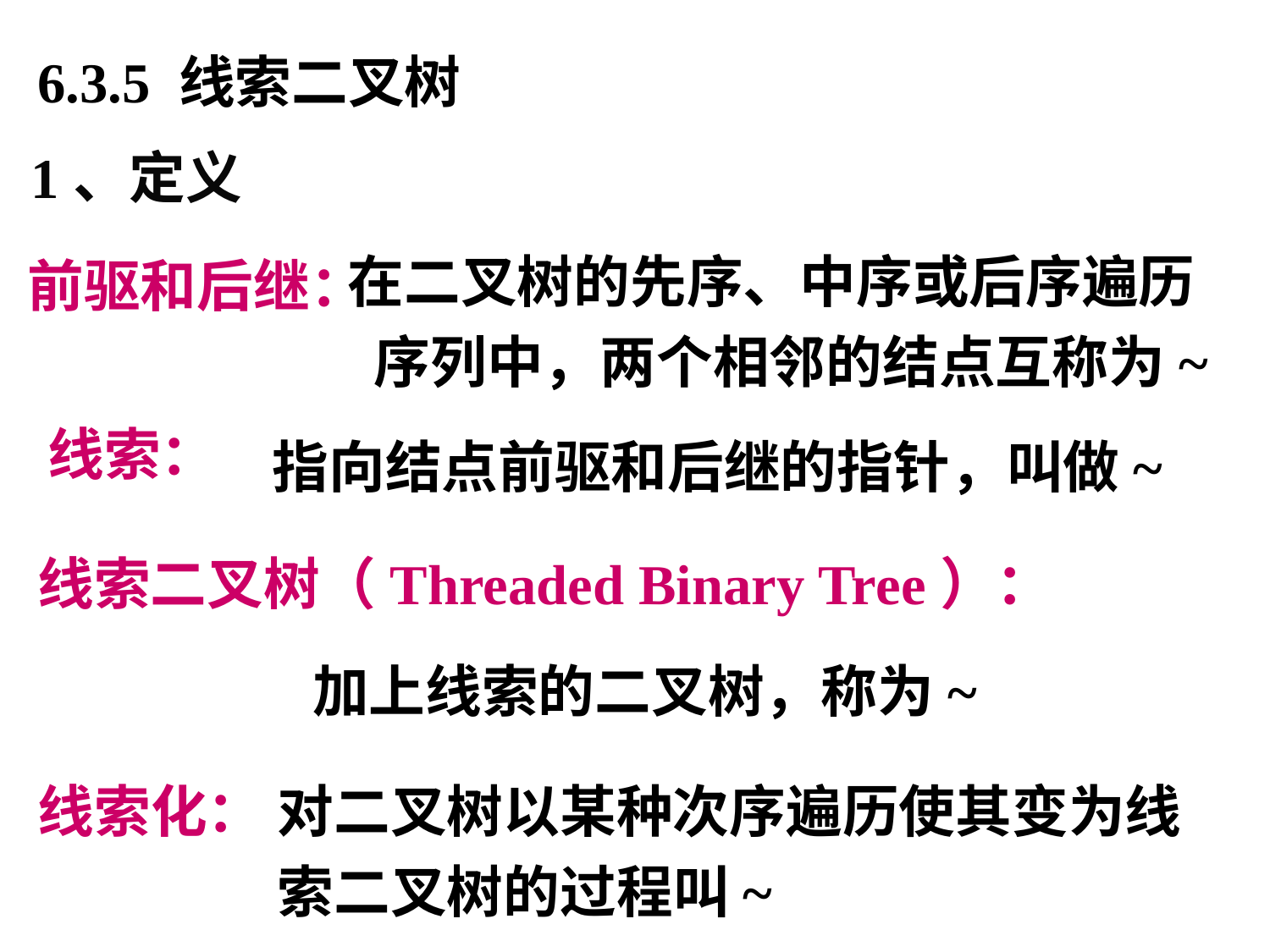

# 6.3.5 线索二叉树
1、定义
在二叉树的先序、中序或后序遍历
 序列中，两个相邻的结点互称为~
前驱和后继：
线索：
指向结点前驱和后继的指针，叫做~
线索二叉树（Threaded Binary Tree）：
加上线索的二叉树，称为~
线索化：
对二叉树以某种次序遍历使其变为线
索二叉树的过程叫~